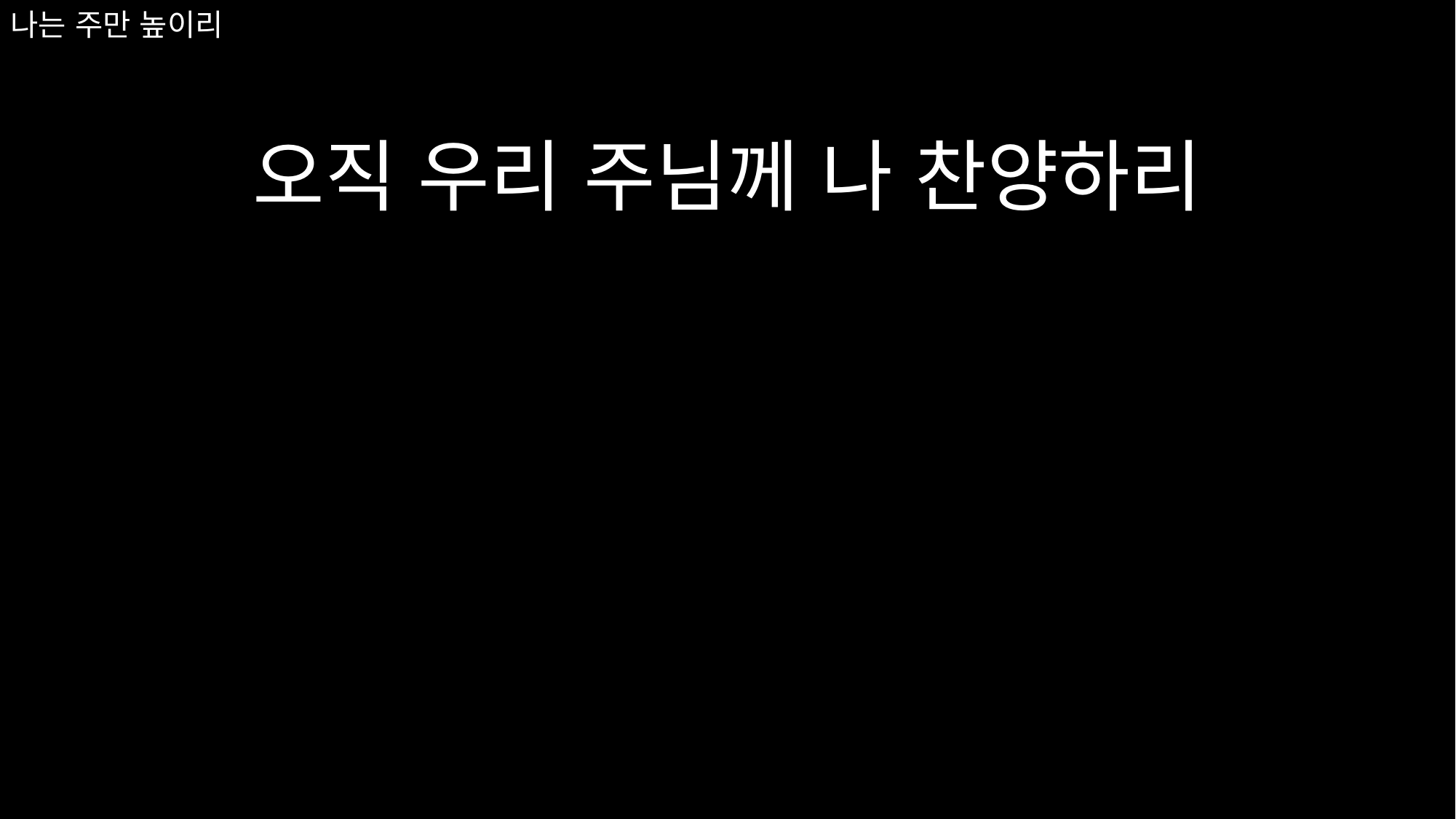

오직 우리 주님께 나 찬양하리

# 나는 주만 높이리